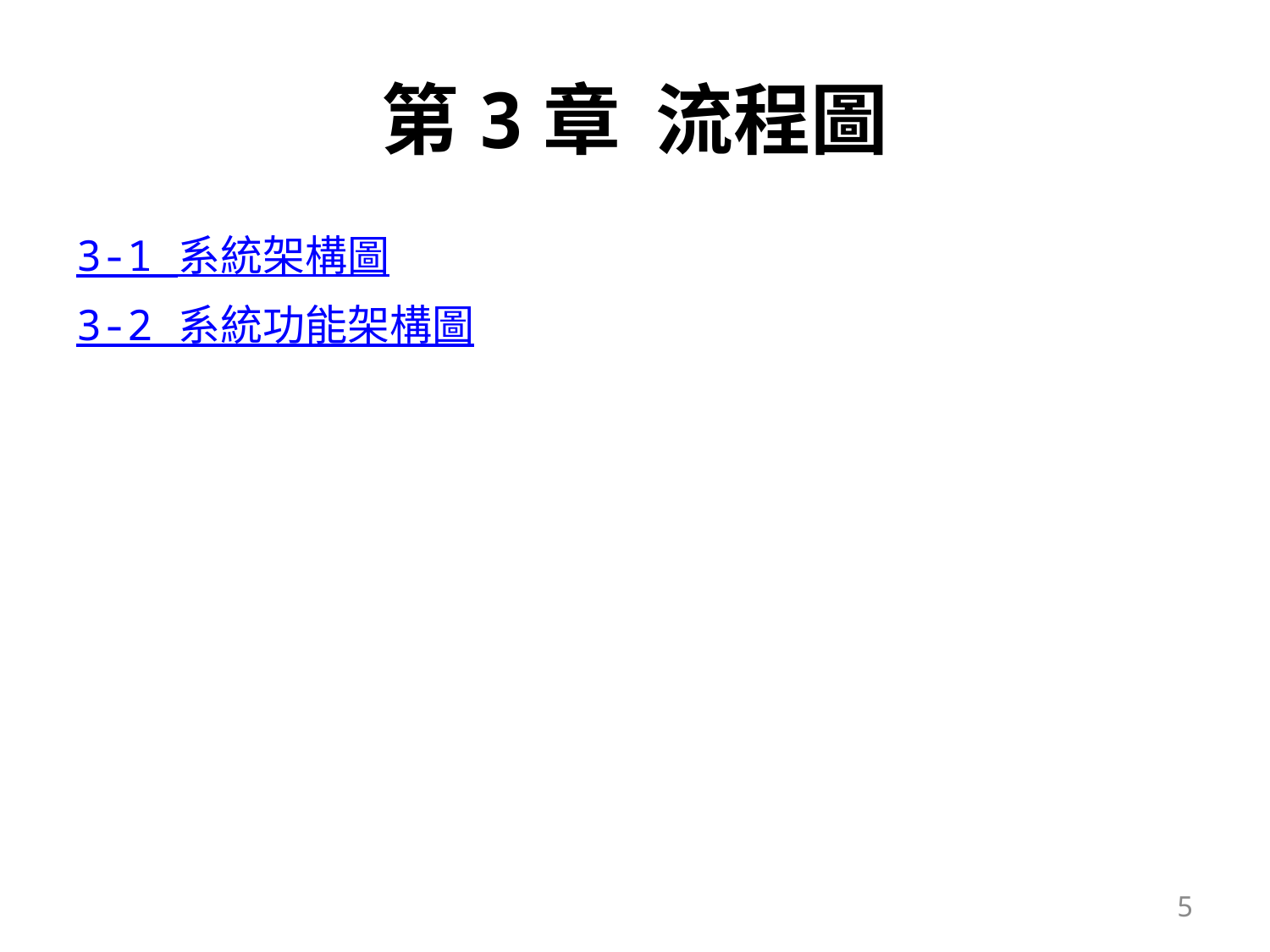

# 第3章  流程圖
3-1 系統架構圖
3-2 系統功能架構圖
5